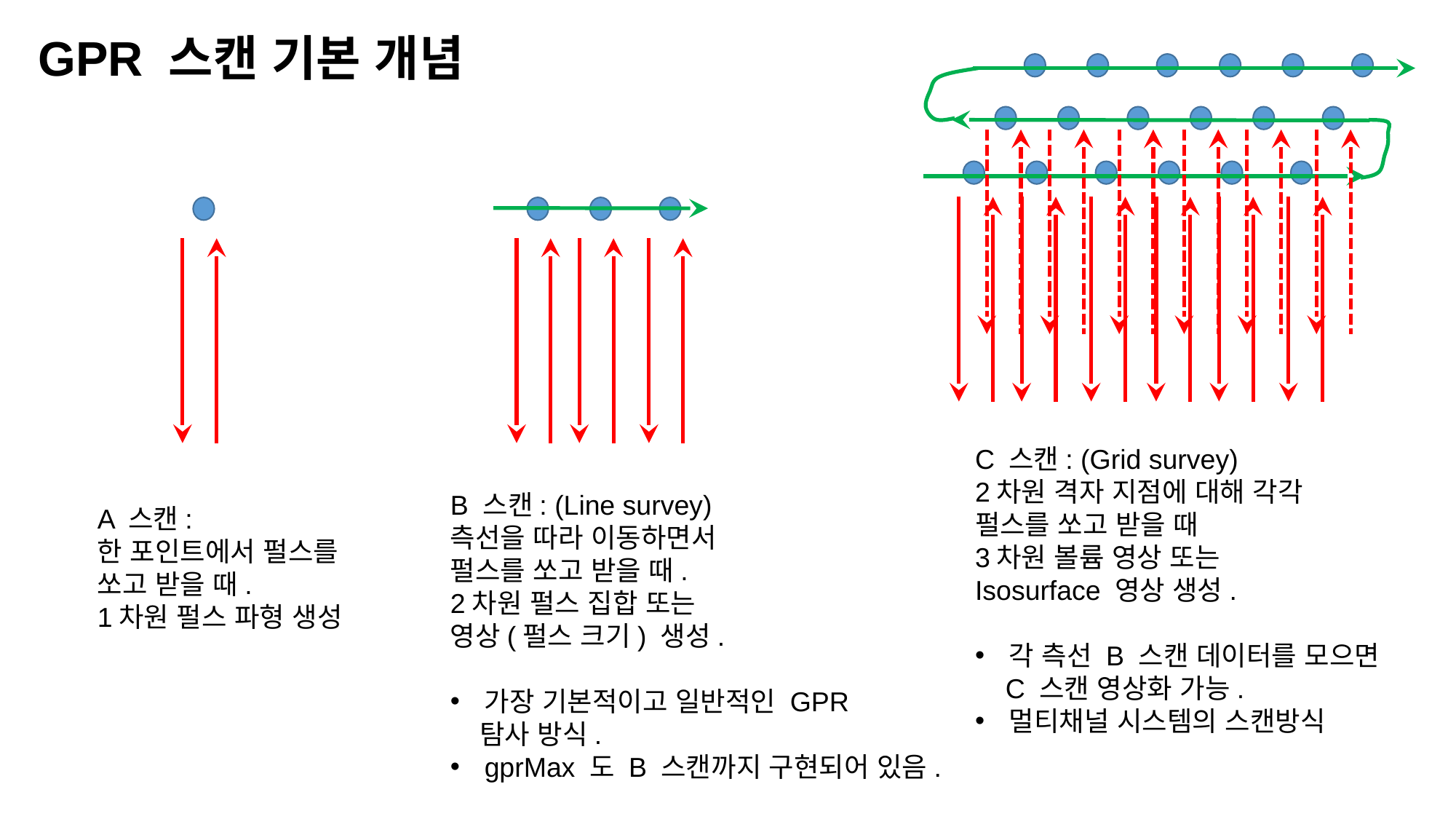

# GPR 스캔 기본 개념

C 스캔: (Grid survey)
2차원 격자 지점에 대해 각각
펄스를 쏘고 받을 때
3차원 볼륨 영상 또는
Isosurface 영상 생성.

각 측선 B 스캔 데이터를 모으면
    C 스캔 영상화 가능.
멀티채널 시스템의 스캔방식
B 스캔: (Line survey)
측선을 따라 이동하면서
펄스를 쏘고 받을 때.
2차원 펄스 집합 또는
영상(펄스 크기) 생성.

가장 기본적이고 일반적인 GPR
   탐사 방식.
gprMax 도 B 스캔까지 구현되어 있음.
A 스캔:
한 포인트에서 펄스를
쏘고 받을 때.
1차원 펄스 파형 생성